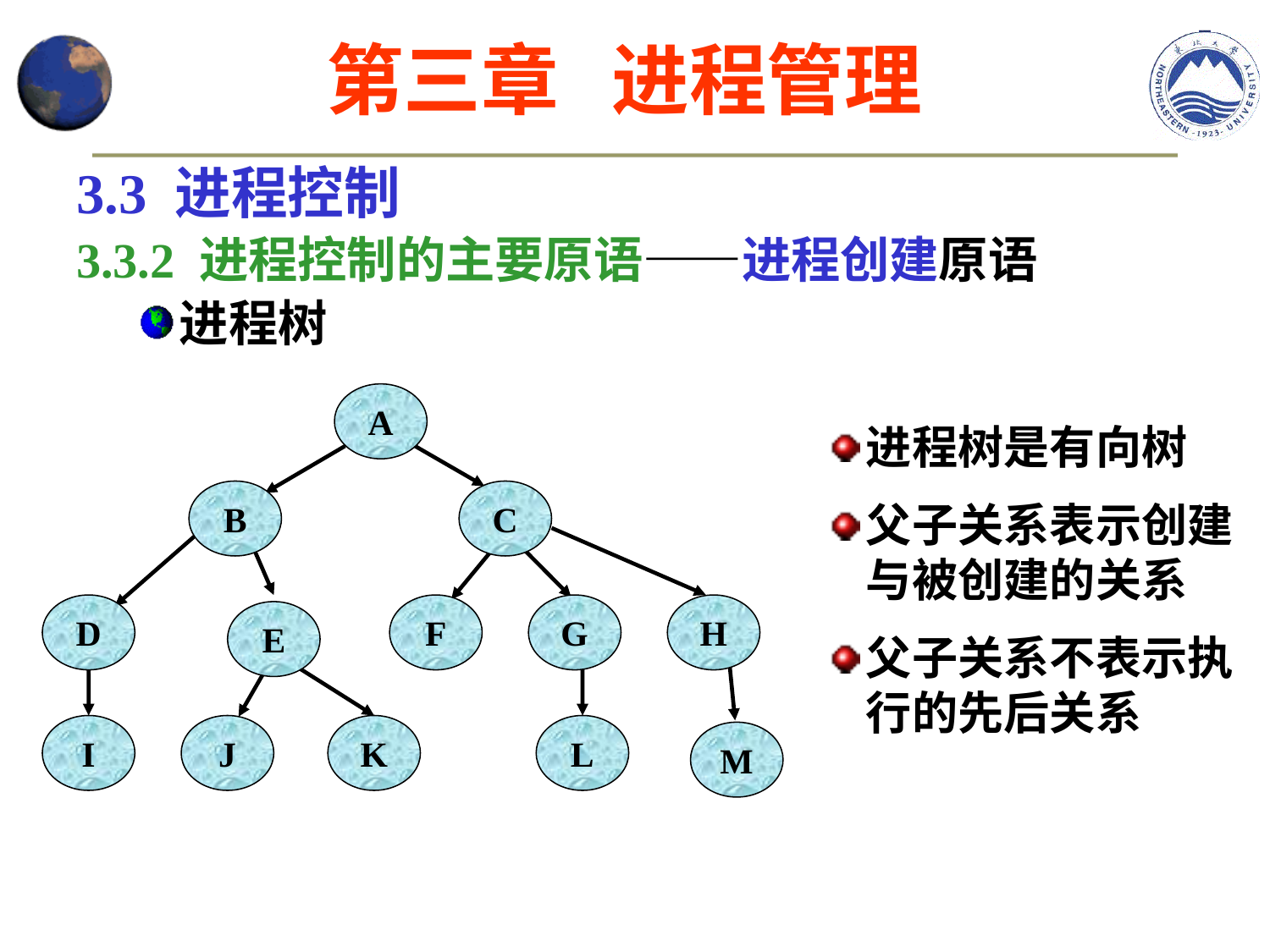

第三章   进程管理
3.3 进程控制
3.3.2 进程控制的主要原语——进程创建原语
进程树
A

B
C

D
F
G
H
E

I
J
K
L
M
进程树是有向树
父子关系表示创建与被创建的关系
父子关系不表示执行的先后关系